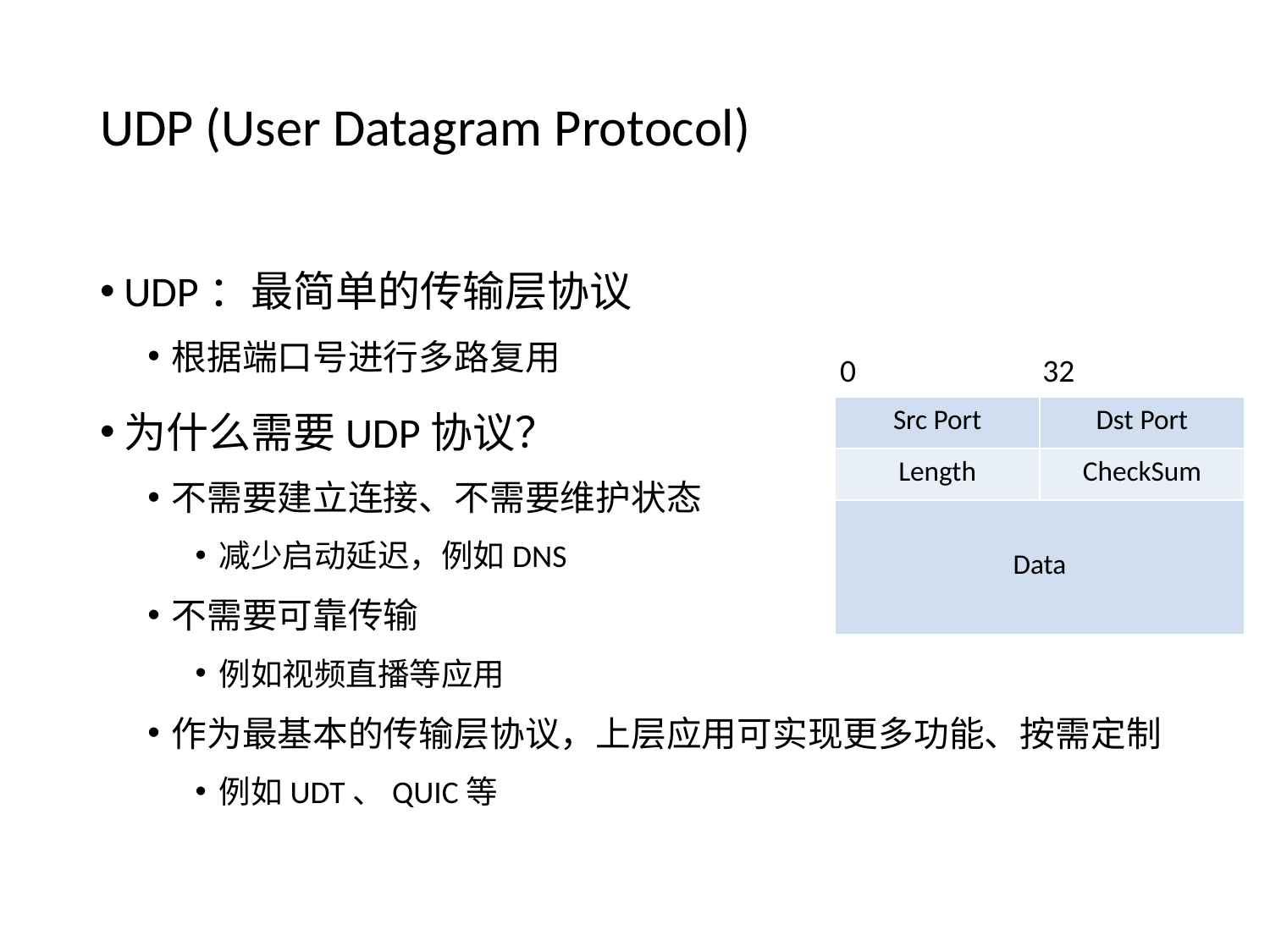

# UDP (User Datagram Protocol)
UDP：最简单的传输层协议
根据端口号进行多路复用
为什么需要UDP协议？
不需要建立连接、不需要维护状态
减少启动延迟，例如DNS
不需要可靠传输
例如视频直播等应用
作为最基本的传输层协议，上层应用可实现更多功能、按需定制
例如UDT、QUIC等
0                          32
| Src Port | Dst Port |
| --- | --- |
| Length | CheckSum |
| Data |  |
5